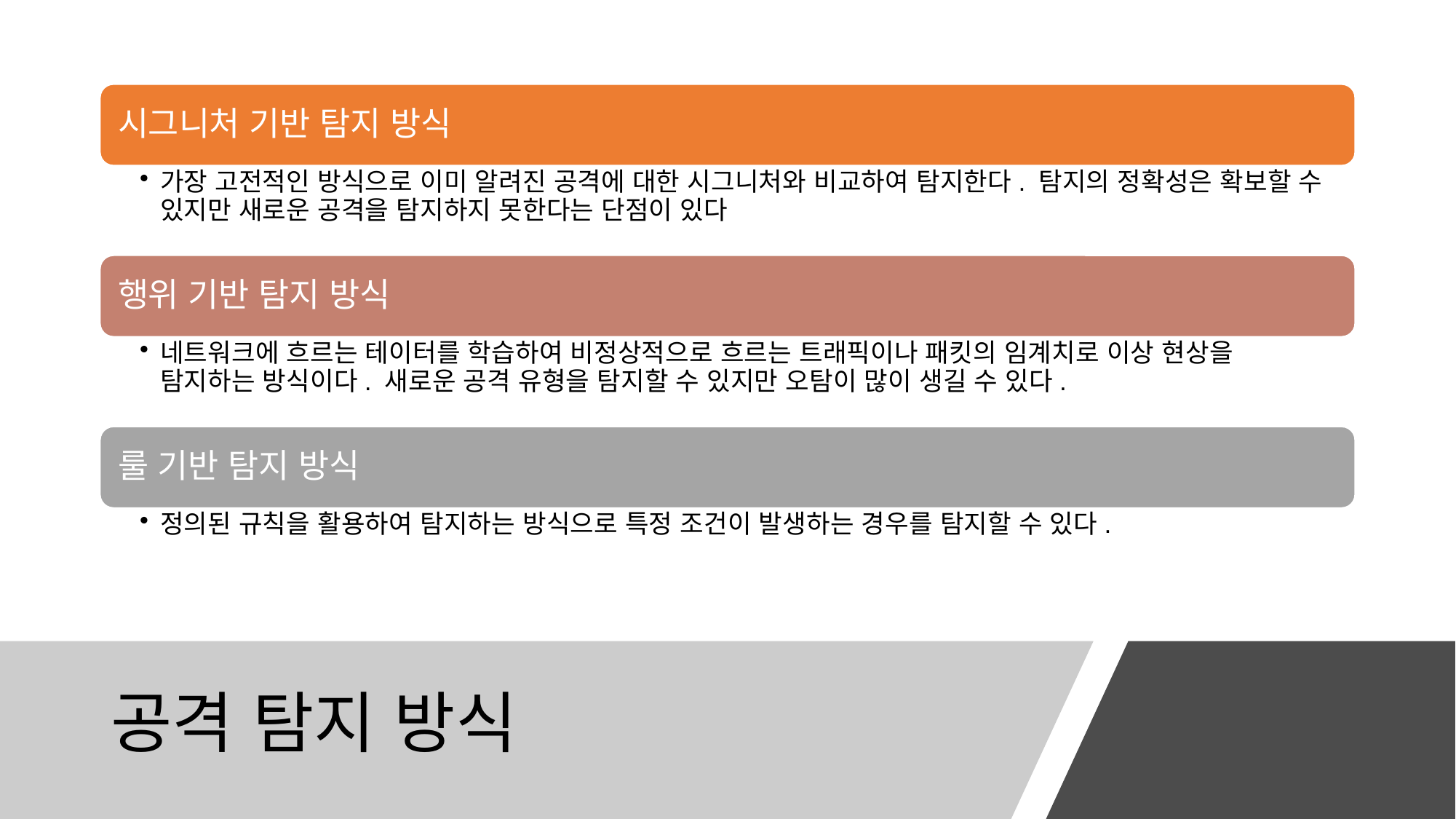

시그니처 기반 탐지 방식
가장 고전적인 방식으로 이미 알려진 공격에 대한 시그니처와 비교하여 탐지한다. 탐지의 정확성은 확보할 수 있지만 새로운 공격을 탐지하지 못한다는 단점이 있다
행위 기반 탐지 방식
네트워크에 흐르는 테이터를 학습하여 비정상적으로 흐르는 트래픽이나 패킷의 임계치로 이상 현상을 탐지하는 방식이다. 새로운 공격 유형을 탐지할 수 있지만 오탐이 많이 생길 수 있다.
룰 기반 탐지 방식
정의된 규칙을 활용하여 탐지하는 방식으로 특정 조건이 발생하는 경우를 탐지할 수 있다.

# 공격 탐지 방식